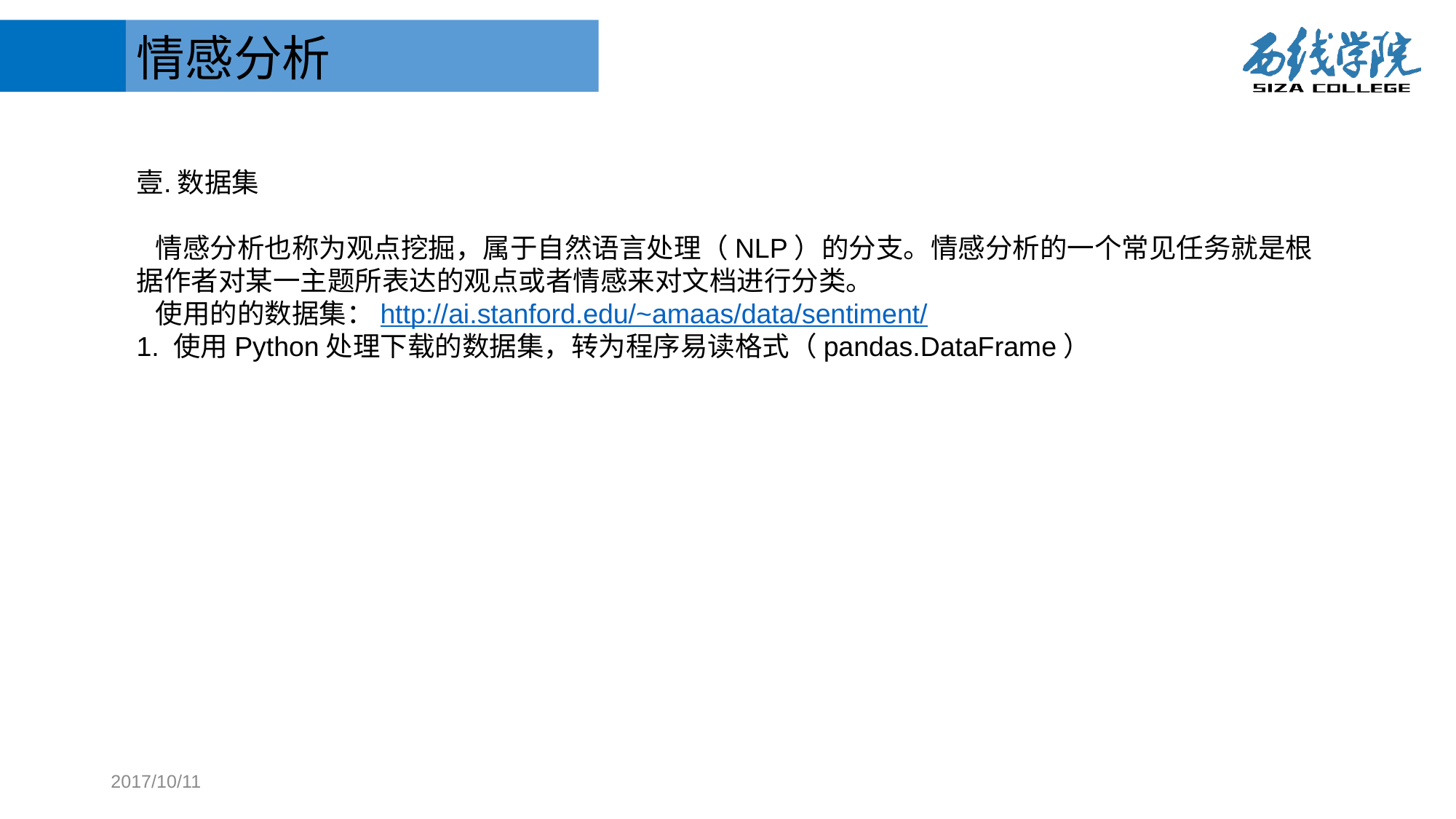

情感分析
数据集

  情感分析也称为观点挖掘，属于自然语言处理（NLP）的分支。情感分析的一个常见任务就是根据作者对某一主题所表达的观点或者情感来对文档进行分类。
  使用的的数据集：http://ai.stanford.edu/~amaas/data/sentiment/
1. 使用Python处理下载的数据集，转为程序易读格式（pandas.DataFrame）
2017/10/11